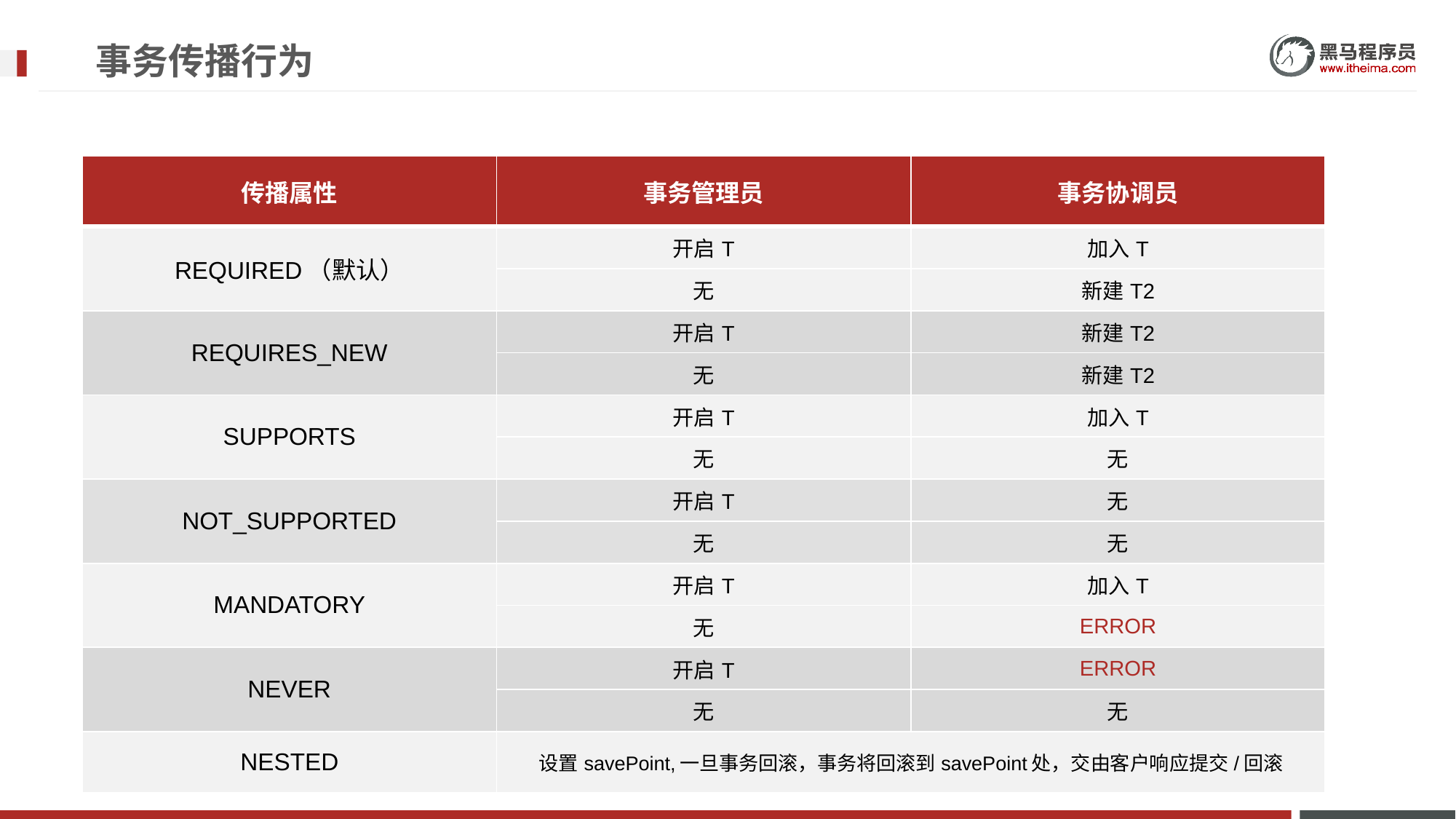

# 事务传播行为
| 传播属性 | 事务管理员 | 事务协调员 |
| --- | --- | --- |
| REQUIRED（默认） | 开启T | 加入T |
|  | 无 | 新建T2 |
| REQUIRES\_NEW | 开启T | 新建T2 |
|  | 无 | 新建T2 |
| SUPPORTS | 开启T | 加入T |
|  | 无 | 无 |
| NOT\_SUPPORTED | 开启T | 无 |
|  | 无 | 无 |
| MANDATORY | 开启T | 加入T |
|  | 无 | ERROR |
| NEVER | 开启T | ERROR |
|  | 无 | 无 |
| NESTED | 设置savePoint,一旦事务回滚，事务将回滚到savePoint处，交由客户响应提交/回滚 |  |